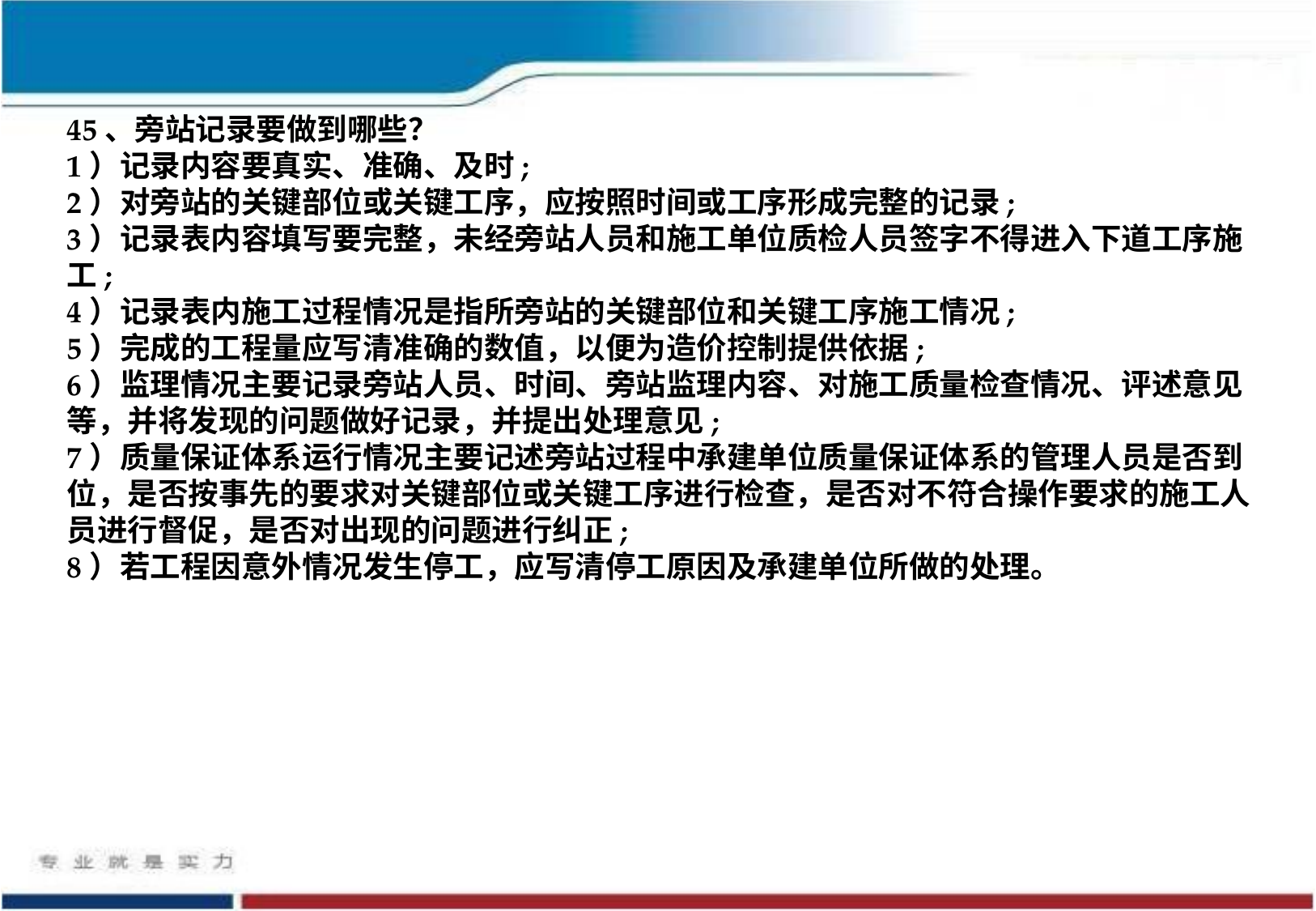

45、旁站记录要做到哪些？
1）记录内容要真实、准确、及时;
2）对旁站的关键部位或关键工序，应按照时间或工序形成完整的记录;
3）记录表内容填写要完整，未经旁站人员和施工单位质检人员签字不得进入下道工序施工;
4）记录表内施工过程情况是指所旁站的关键部位和关键工序施工情况;
5）完成的工程量应写清准确的数值，以便为造价控制提供依据;
6）监理情况主要记录旁站人员、时间、旁站监理内容、对施工质量检查情况、评述意见等，并将发现的问题做好记录，并提出处理意见;
7）质量保证体系运行情况主要记述旁站过程中承建单位质量保证体系的管理人员是否到位，是否按事先的要求对关键部位或关键工序进行检查，是否对不符合操作要求的施工人员进行督促，是否对出现的问题进行纠正;
8）若工程因意外情况发生停工，应写清停工原因及承建单位所做的处理。